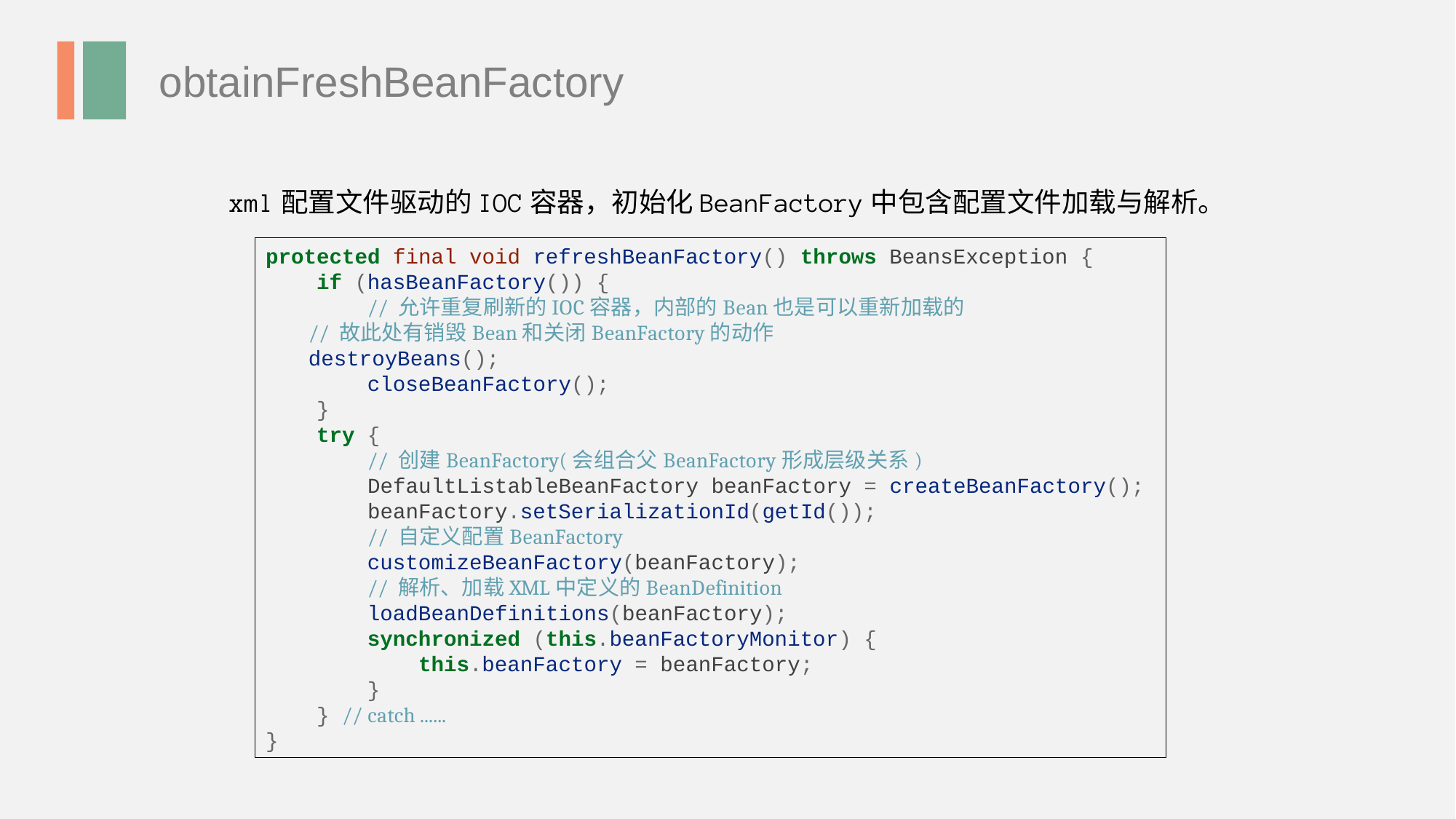

obtainFreshBeanFactory
xml配置文件驱动的IOC容器，初始化BeanFactory中包含配置文件加载与解析。
protected final void refreshBeanFactory() throws BeansException {
    if (hasBeanFactory()) {
        // 允许重复刷新的IOC容器，内部的Bean也是可以重新加载的
        // 故此处有销毁Bean和关闭BeanFactory的动作
        destroyBeans();
        closeBeanFactory();
    }
    try {
        // 创建BeanFactory(会组合父BeanFactory形成层级关系)
        DefaultListableBeanFactory beanFactory = createBeanFactory();
        beanFactory.setSerializationId(getId());
        // 自定义配置BeanFactory
        customizeBeanFactory(beanFactory);
        // 解析、加载XML中定义的BeanDefinition
        loadBeanDefinitions(beanFactory);
        synchronized (this.beanFactoryMonitor) {
            this.beanFactory = beanFactory;
        }
    } // catch ......
}